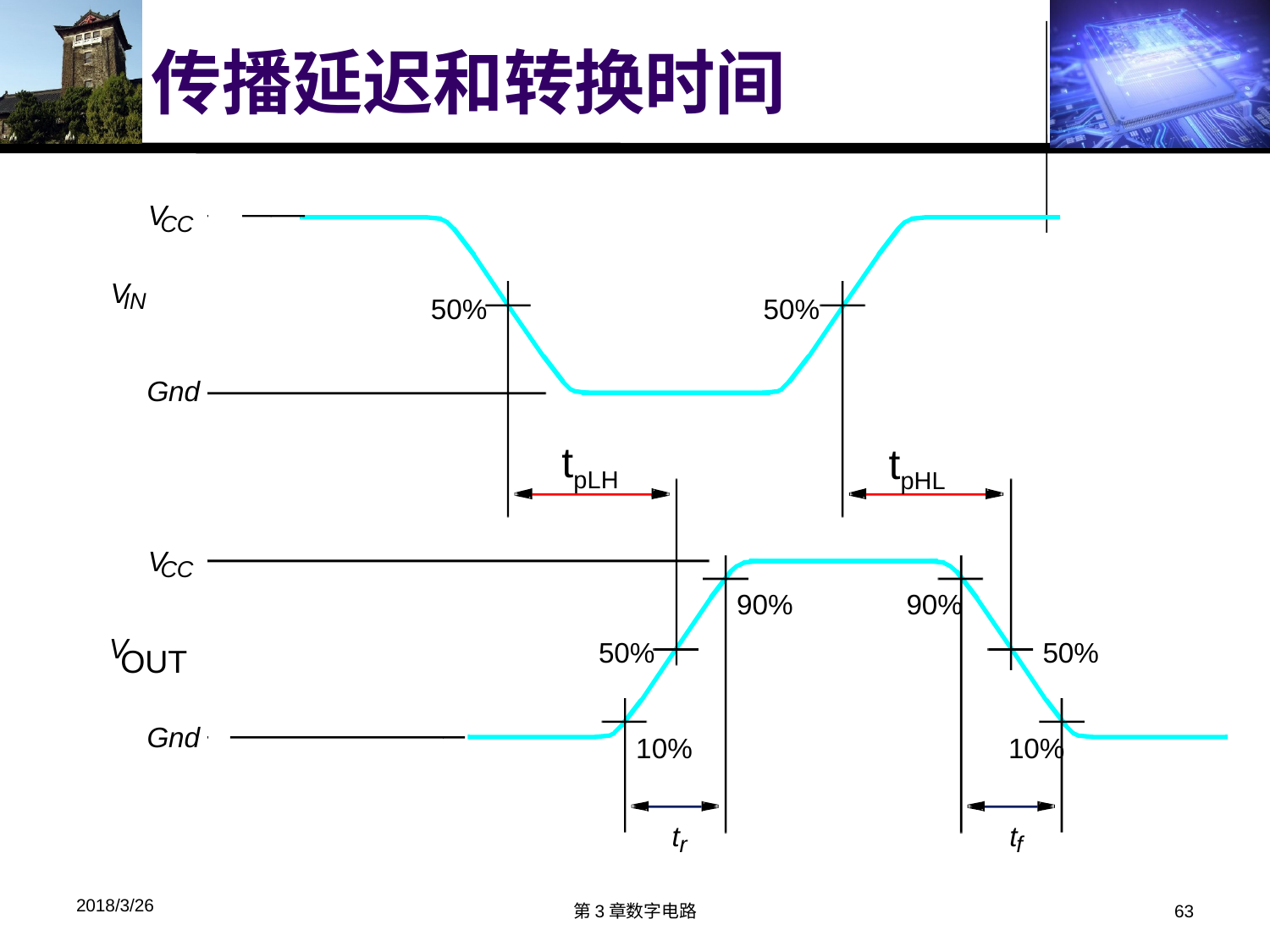

# 传播延迟和转换时间

V
CC

V

IN
50%
50%

Gnd

tpLH
tpHL

V
CC

90%
90%
V
50%
50%
OUT

Gnd

10%
10%

t
t
r
f

2018/3/26
第3章数字电路
63